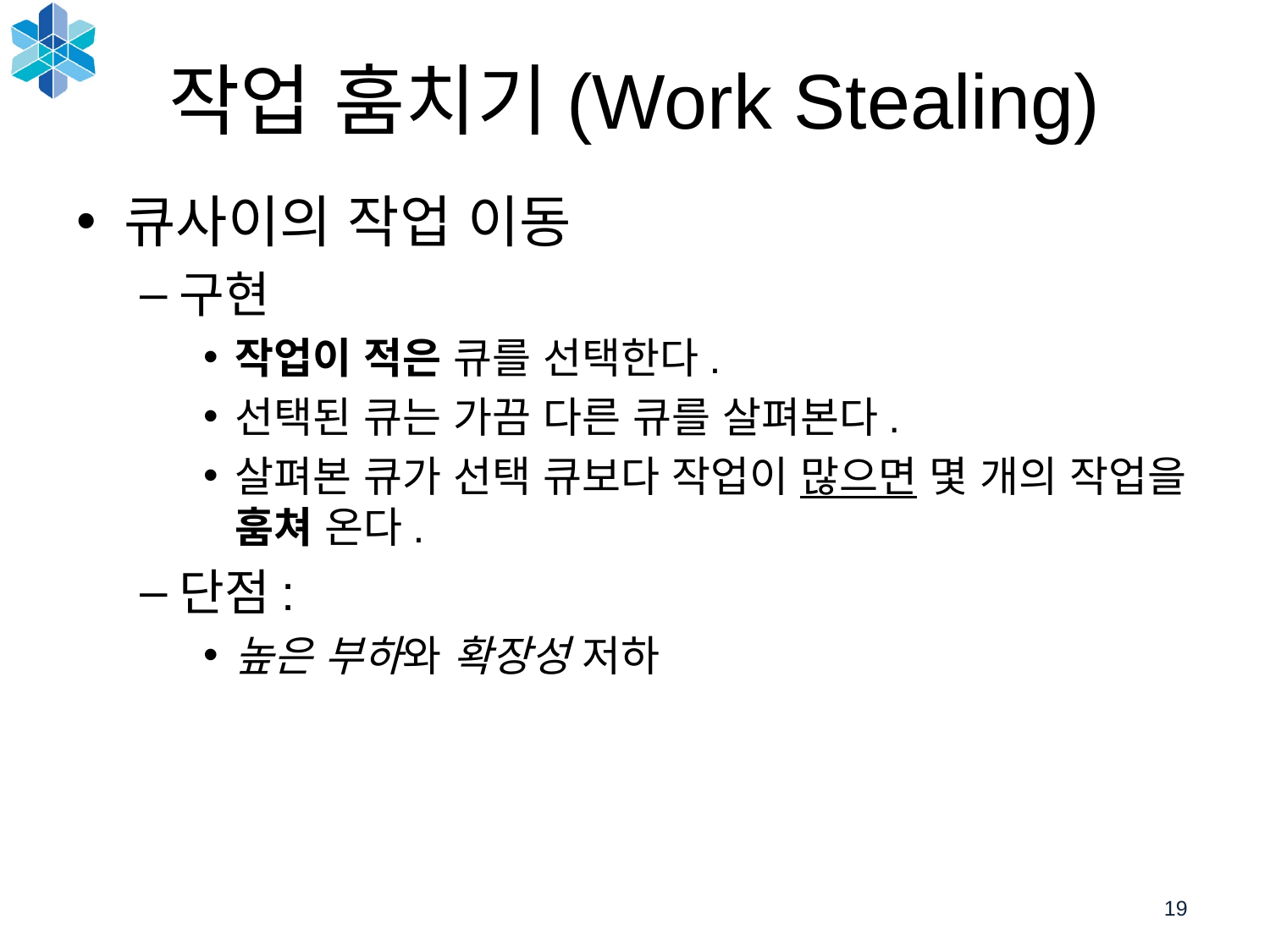

19
# 작업 훔치기(Work Stealing)
큐사이의 작업 이동
구현
작업이 적은 큐를 선택한다.
선택된 큐는 가끔 다른 큐를 살펴본다.
살펴본 큐가 선택 큐보다 작업이 많으면 몇 개의 작업을 훔쳐 온다.
단점:
높은 부하와 확장성 저하